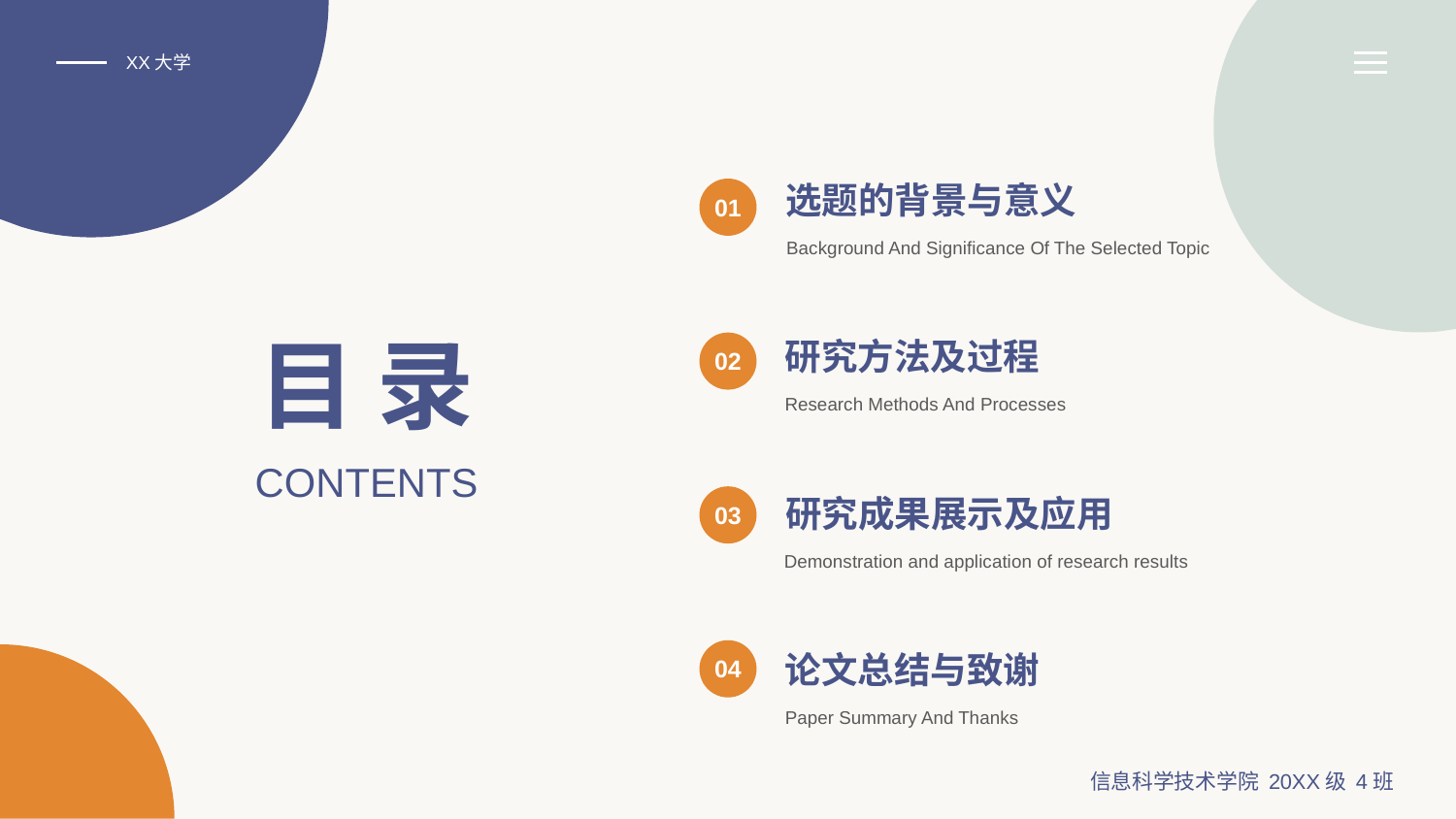

行业PPT模板http://www.1ppt.com/hangye/
XX大学
选题的背景与意义

01
Background And Significance Of The Selected Topic
目 录
研究方法及过程

02
Research Methods And Processes
CONTENTS
研究成果展示及应用

03
Demonstration and application of research results

04
论文总结与致谢
Paper Summary And Thanks
信息科学技术学院 20XX级 4班